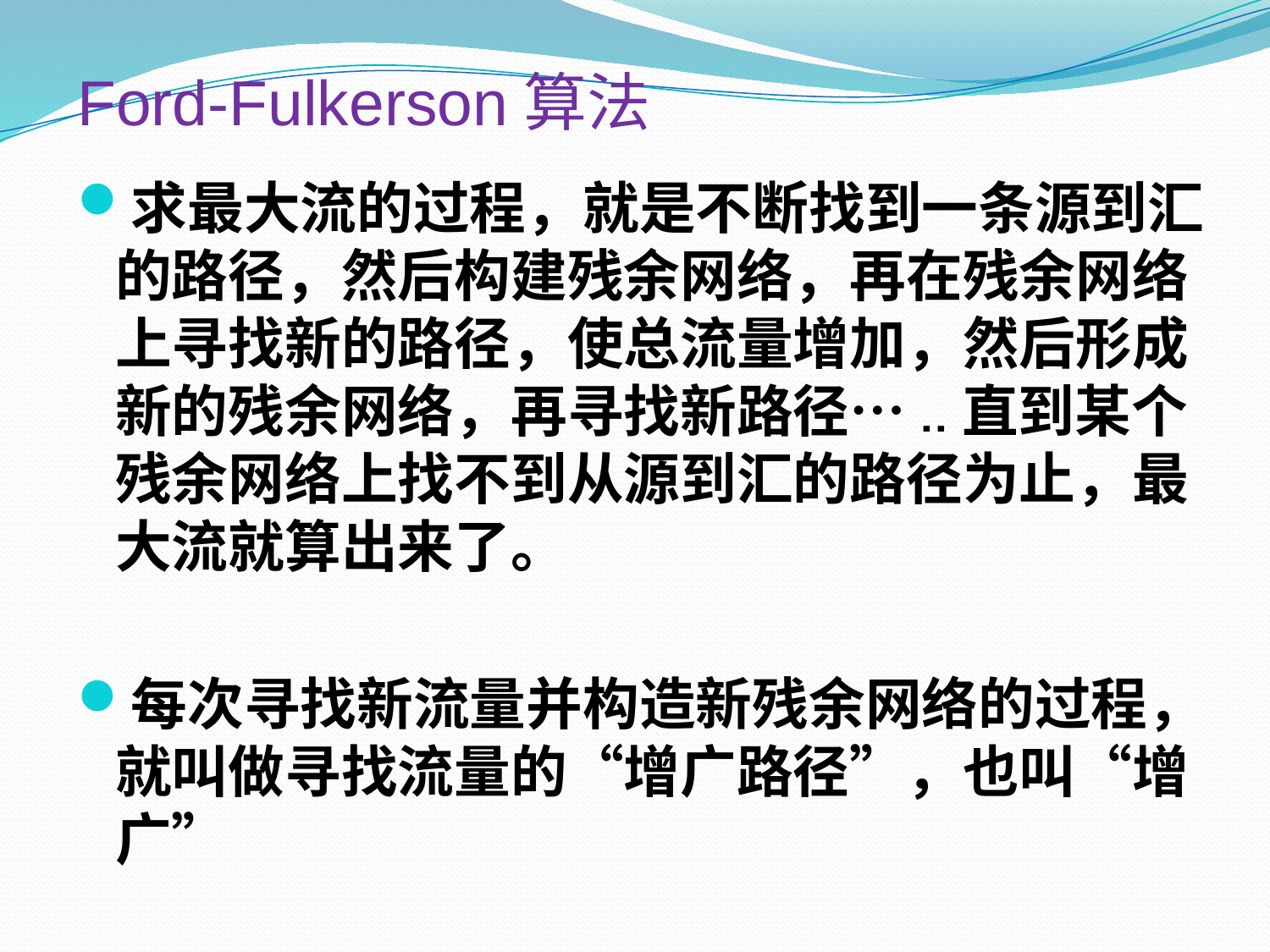

Ford-Fulkerson算法
求最大流的过程，就是不断找到一条源到汇的路径，然后构建残余网络，再在残余网络上寻找新的路径，使总流量增加，然后形成新的残余网络，再寻找新路径…..直到某个残余网络上找不到从源到汇的路径为止，最大流就算出来了。

每次寻找新流量并构造新残余网络的过程，就叫做寻找流量的“增广路径”，也叫“增广”